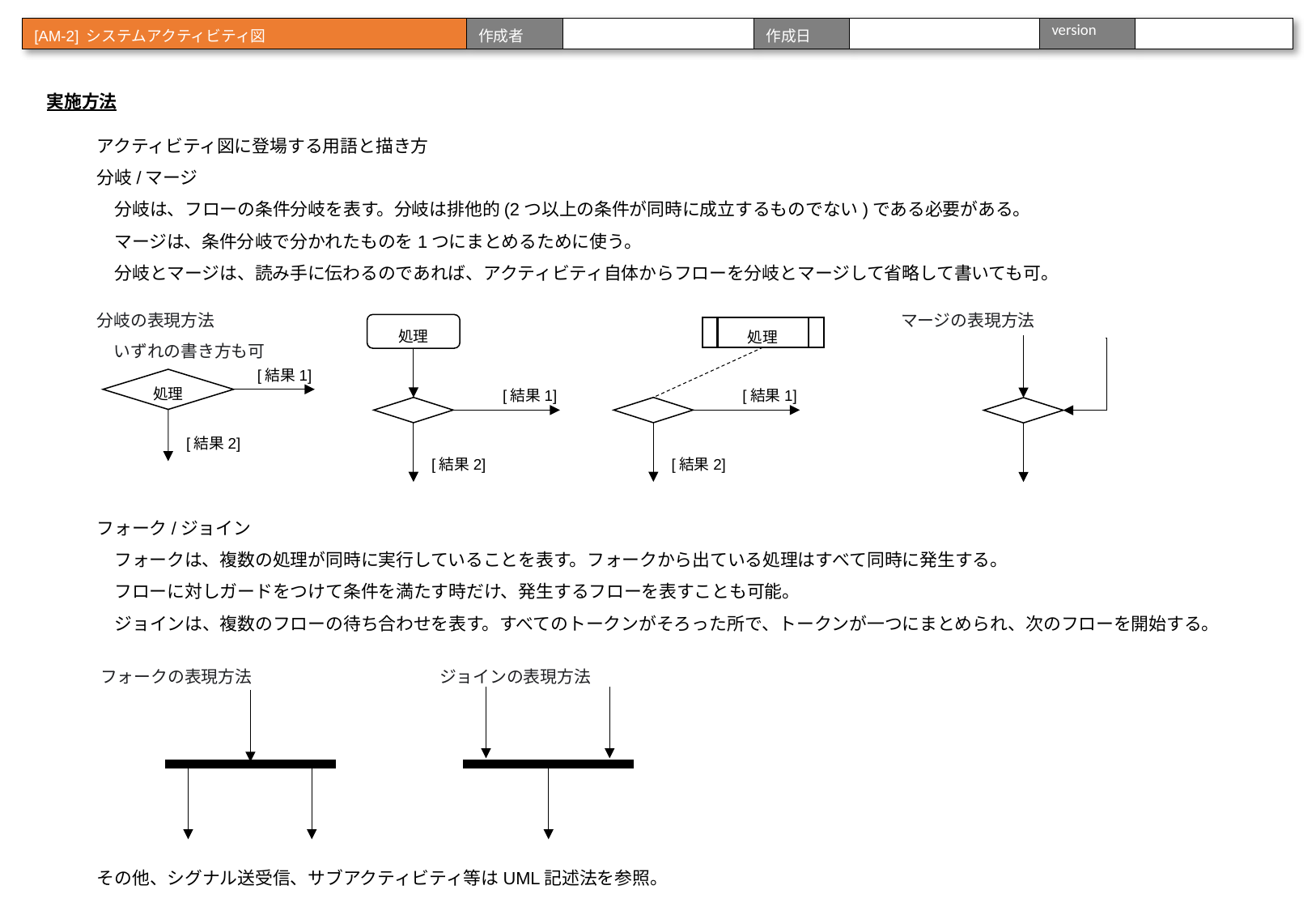

| [AM-2] システムアクティビティ図 | 作成者 |  | 作成日 |  | version |  |
| --- | --- | --- | --- | --- | --- | --- |
実施方法
アクティビティ図に登場する用語と描き方
分岐/マージ
　分岐は、フローの条件分岐を表す。分岐は排他的(2つ以上の条件が同時に成立するものでない)である必要がある。
　マージは、条件分岐で分かれたものを1つにまとめるために使う。
　分岐とマージは、読み手に伝わるのであれば、アクティビティ自体からフローを分岐とマージして省略して書いても可。

フォーク/ジョイン
　フォークは、複数の処理が同時に実行していることを表す。フォークから出ている処理はすべて同時に発生する。
　フローに対しガードをつけて条件を満たす時だけ、発生するフローを表すことも可能。
　ジョインは、複数のフローの待ち合わせを表す。すべてのトークンがそろった所で、トークンが一つにまとめられ、次のフローを開始する。

その他、シグナル送受信、サブアクティビティ等はUML記述法を参照。
マージの表現方法
分岐の表現方法
　いずれの書き方も可
処理
処理
[結果1]
処理
[結果1]
[結果1]

[結果2]
[結果2]
[結果2]
フォークの表現方法
ジョインの表現方法